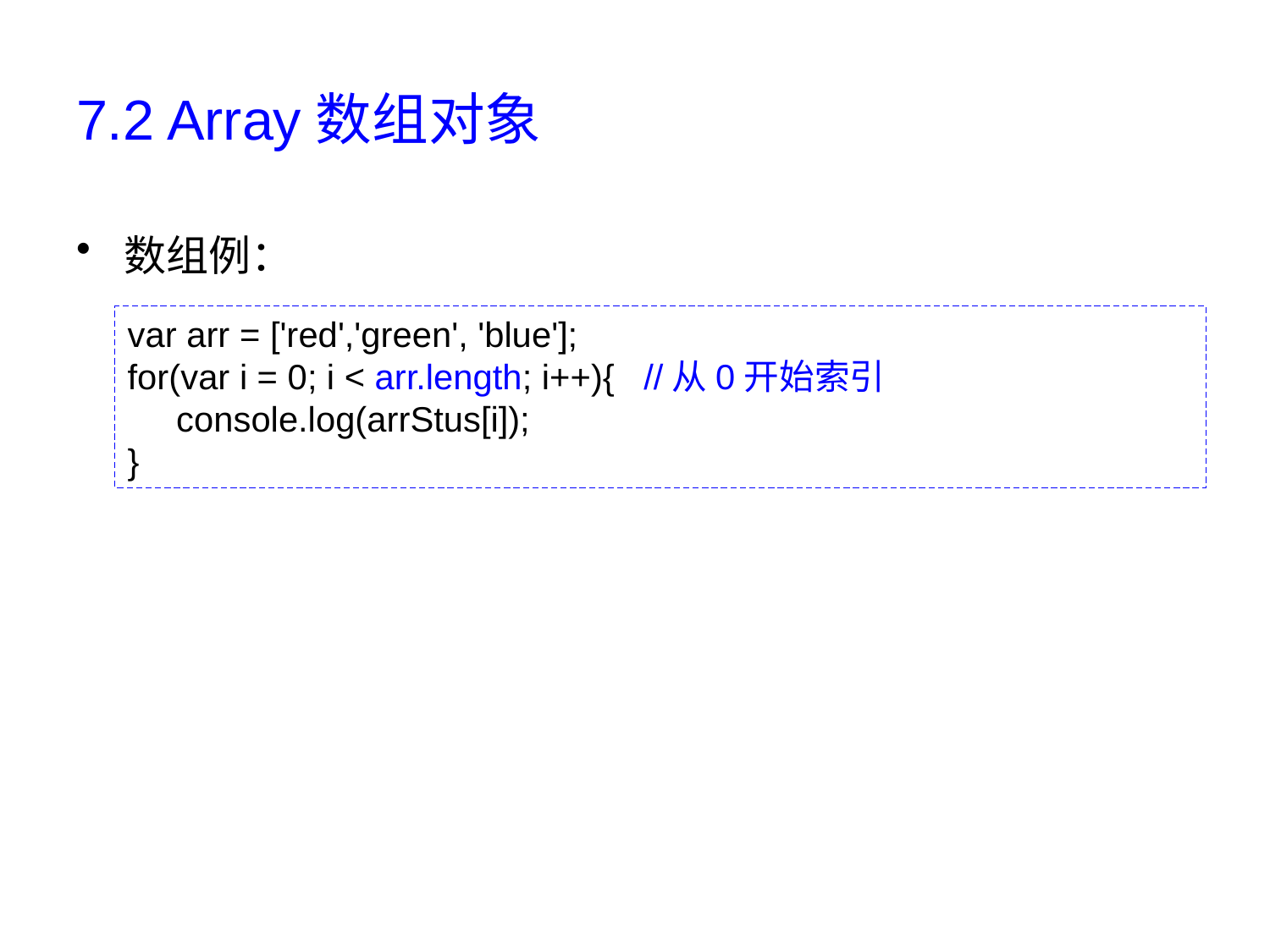

# 7.2 Array数组对象
数组例：
var arr = ['red','green', 'blue'];
for(var i = 0; i < arr.length; i++){   //从0开始索引
     console.log(arrStus[i]);
}